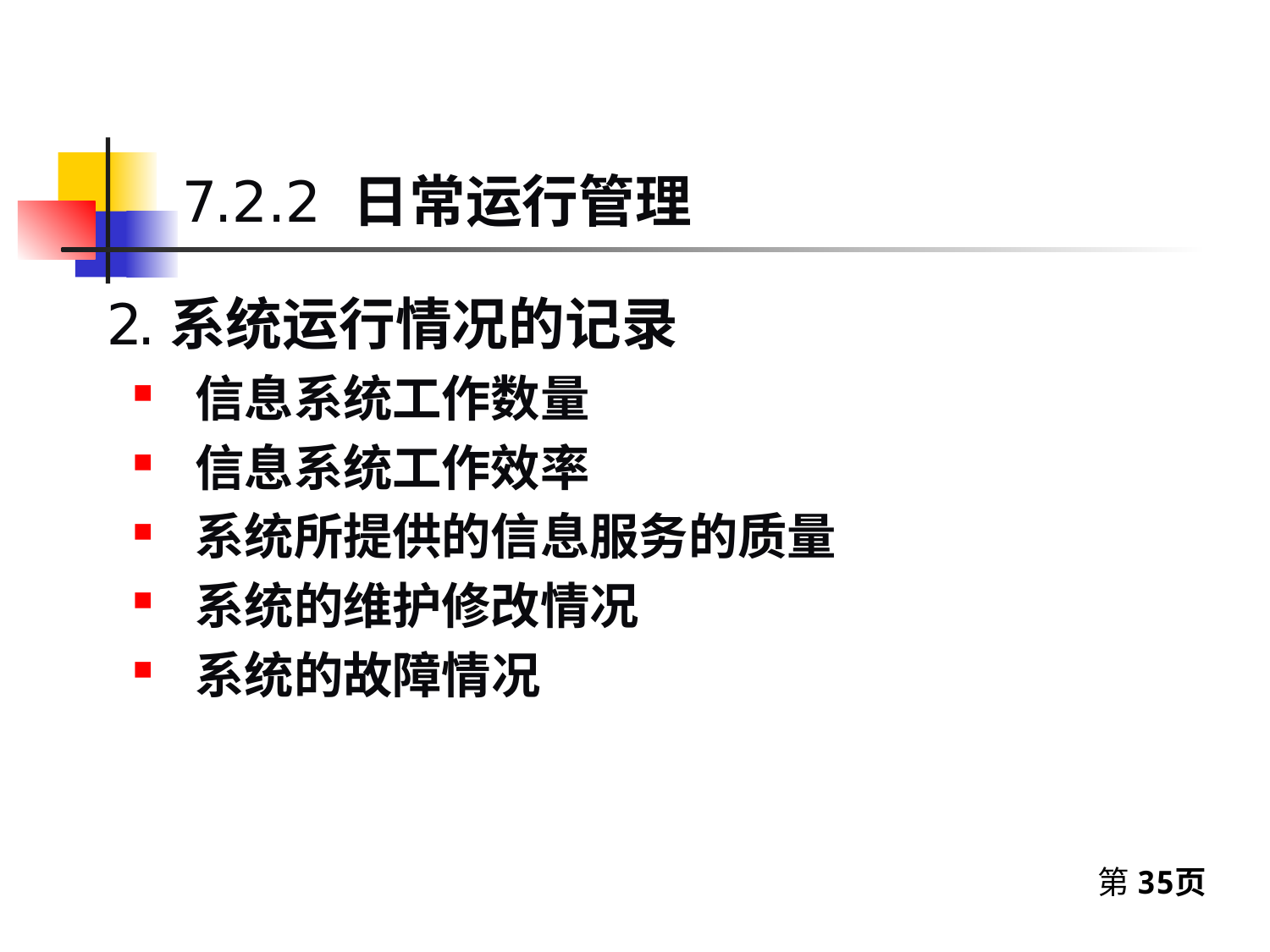

7.2.2 日常运行管理
2.系统运行情况的记录
信息系统工作数量
信息系统工作效率
系统所提供的信息服务的质量
系统的维护修改情况
系统的故障情况